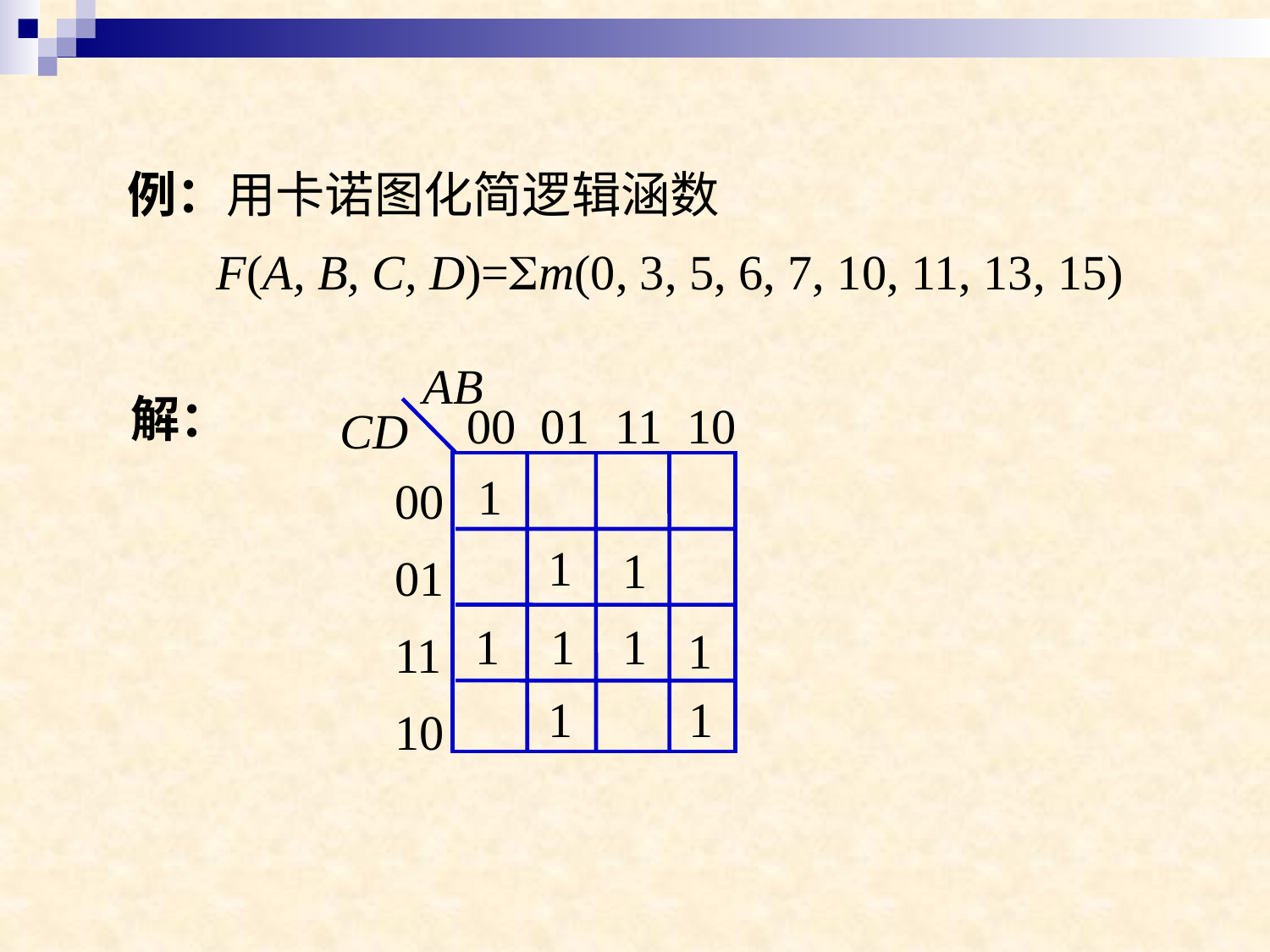

例：用卡诺图化简逻辑涵数
       F(A, B, C, D)=Σm(0, 3, 5, 6, 7, 10, 11, 13, 15)
AB
00  01  11  10
CD

0001
11
10
1

1
1
1

1
1
1

1
1
解：